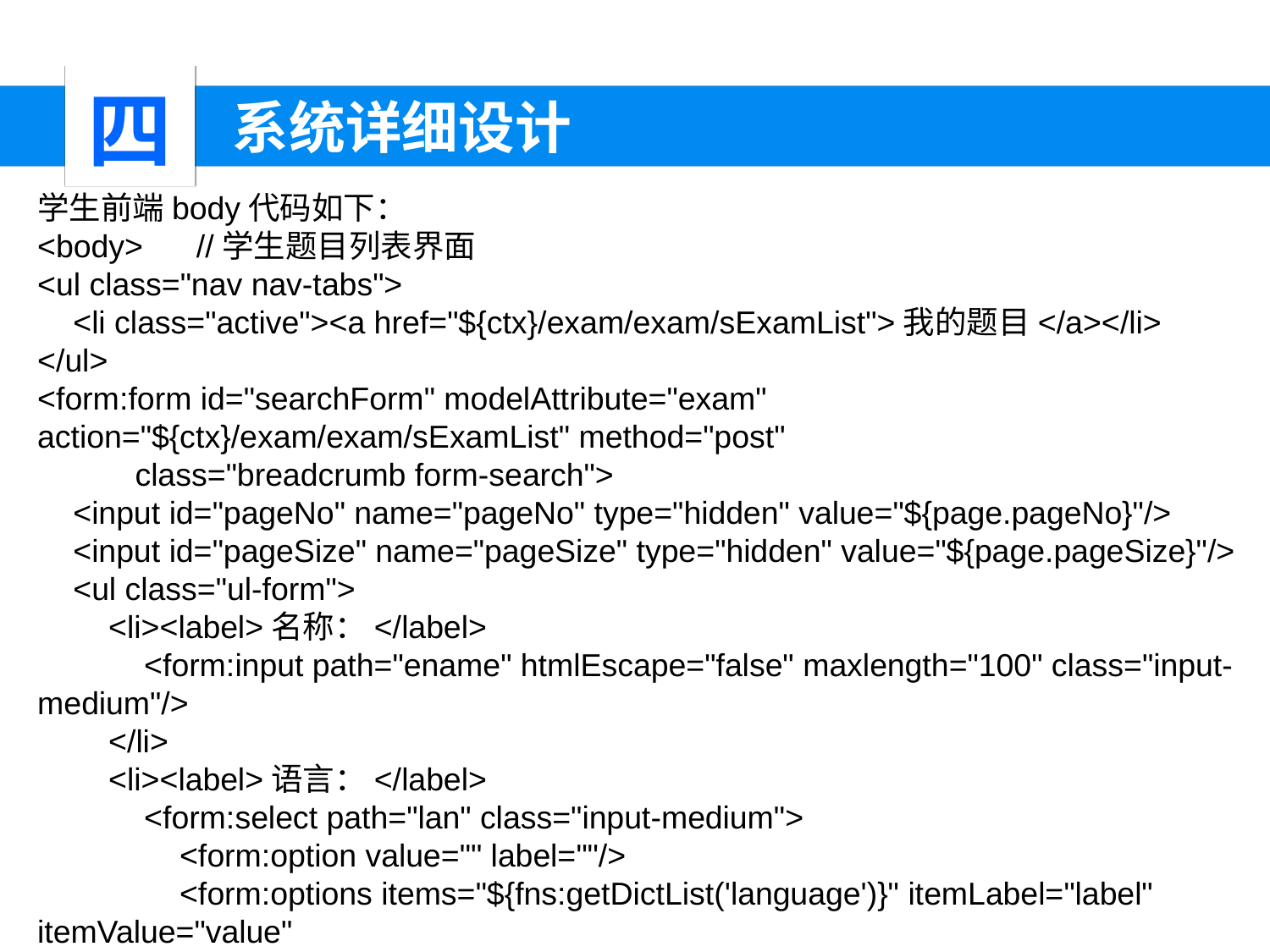

四
                系统详细设计
学生前端body代码如下：
<body>      //学生题目列表界面
<ul class="nav nav-tabs">
    <li class="active"><a href="${ctx}/exam/exam/sExamList">我的题目</a></li>
</ul>
<form:form id="searchForm" modelAttribute="exam" action="${ctx}/exam/exam/sExamList" method="post"
           class="breadcrumb form-search">
    <input id="pageNo" name="pageNo" type="hidden" value="${page.pageNo}"/>
    <input id="pageSize" name="pageSize" type="hidden" value="${page.pageSize}"/>
    <ul class="ul-form">
        <li><label>名称：</label>
            <form:input path="ename" htmlEscape="false" maxlength="100" class="input-medium"/>
        </li>
        <li><label>语言：</label>
            <form:select path="lan" class="input-medium">
                <form:option value="" label=""/>
                <form:options items="${fns:getDictList('language')}" itemLabel="label" itemValue="value"